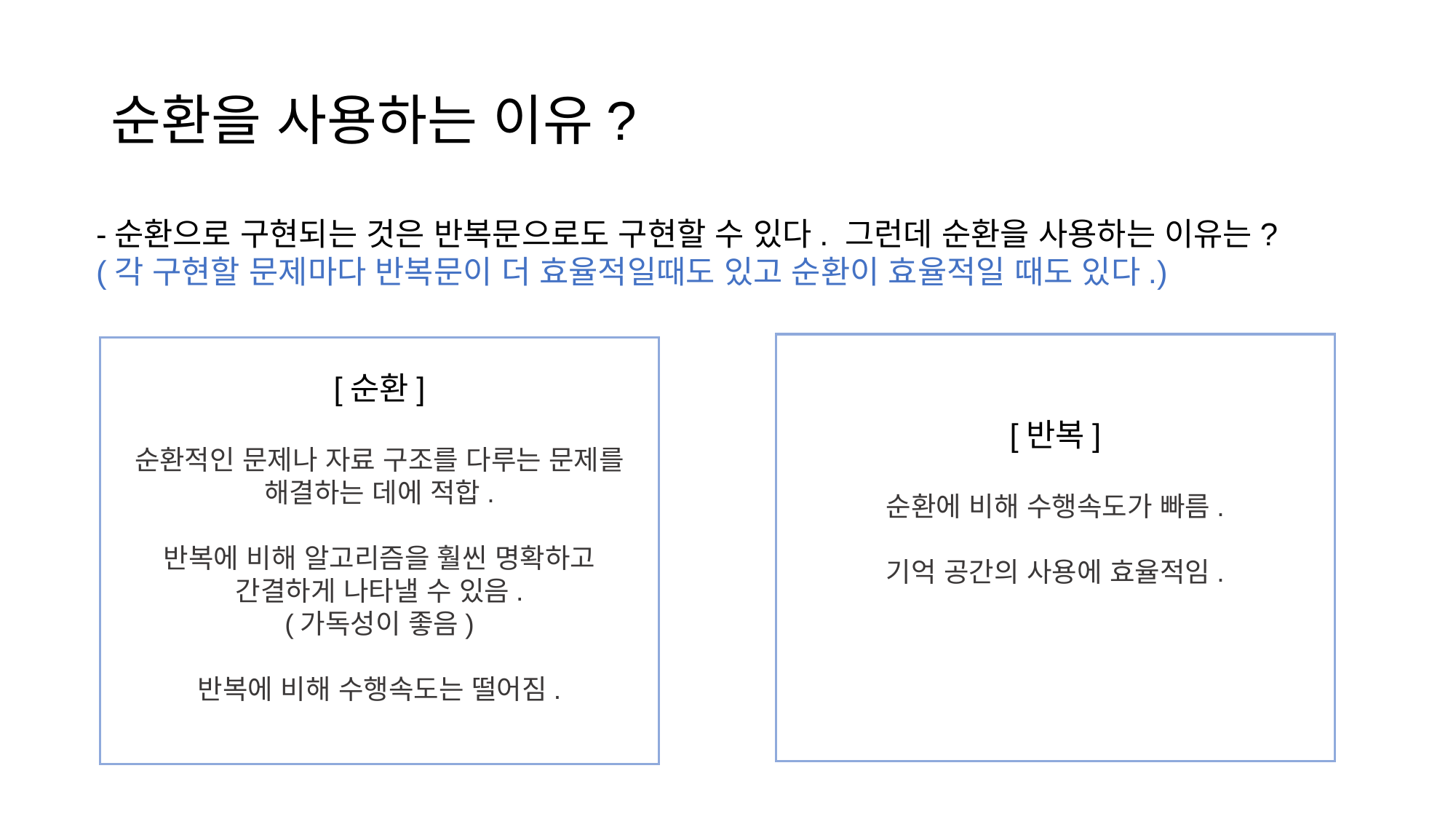

# 순환을 사용하는 이유?
-순환으로 구현되는 것은 반복문으로도 구현할 수 있다. 그런데 순환을 사용하는 이유는?
(각 구현할 문제마다 반복문이 더 효율적일때도 있고 순환이 효율적일 때도 있다.)

[순환]

순환적인 문제나 자료 구조를 다루는 문제를 해결하는 데에 적합.

반복에 비해 알고리즘을 훨씬 명확하고 간결하게 나타낼 수 있음.
(가독성이 좋음)

반복에 비해 수행속도는 떨어짐.
[반복]

순환에 비해 수행속도가 빠름.

기억 공간의 사용에 효율적임.